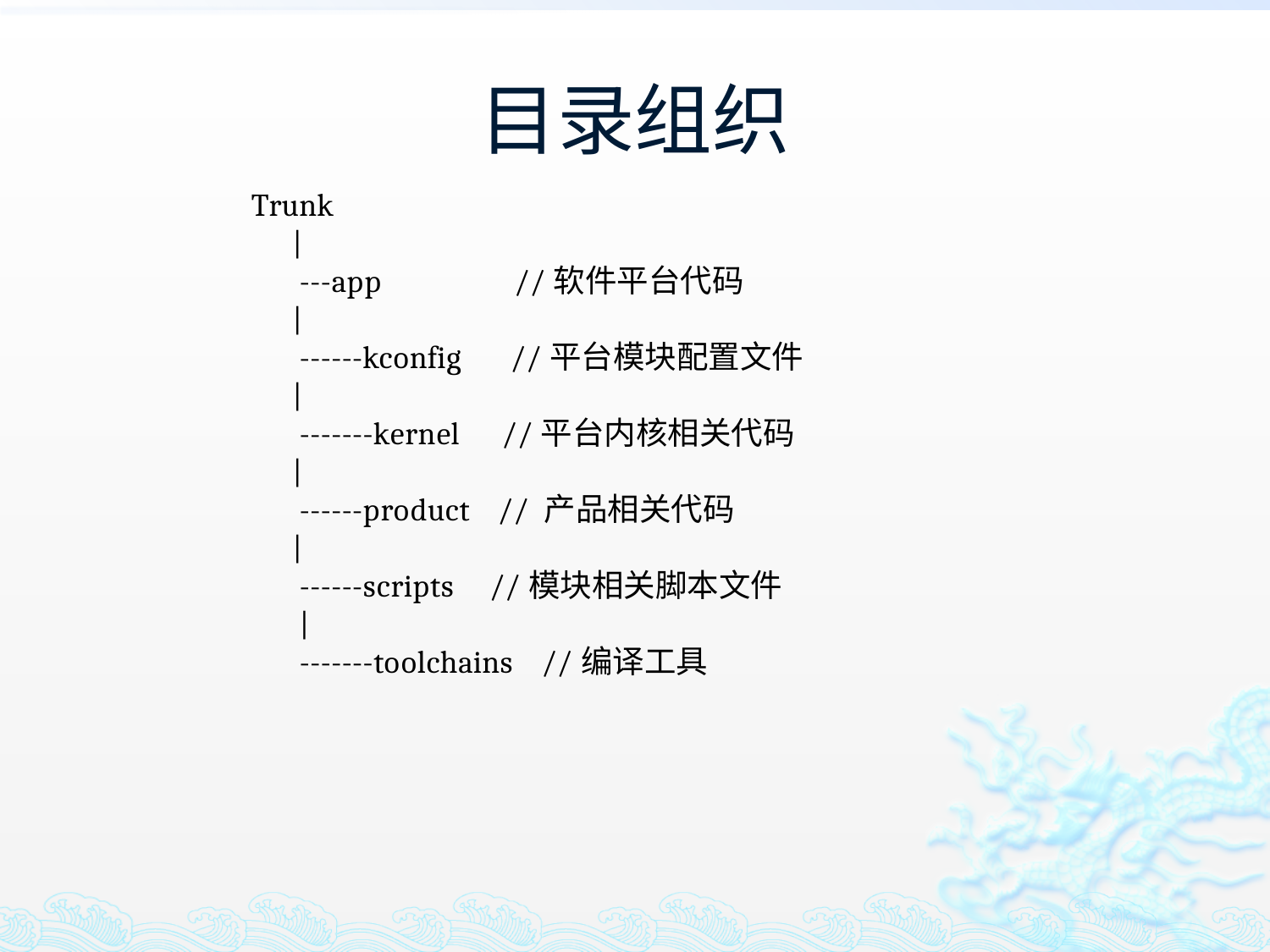

# 目录组织
Trunk
      |
       ---app                   //软件平台代码
      |
       ------kconfig       //平台模块配置文件
      |
       -------kernel      //平台内核相关代码
      |
       ------product    // 产品相关代码
      |
       ------scripts     //模块相关脚本文件
       |
       -------toolchains    //编译工具